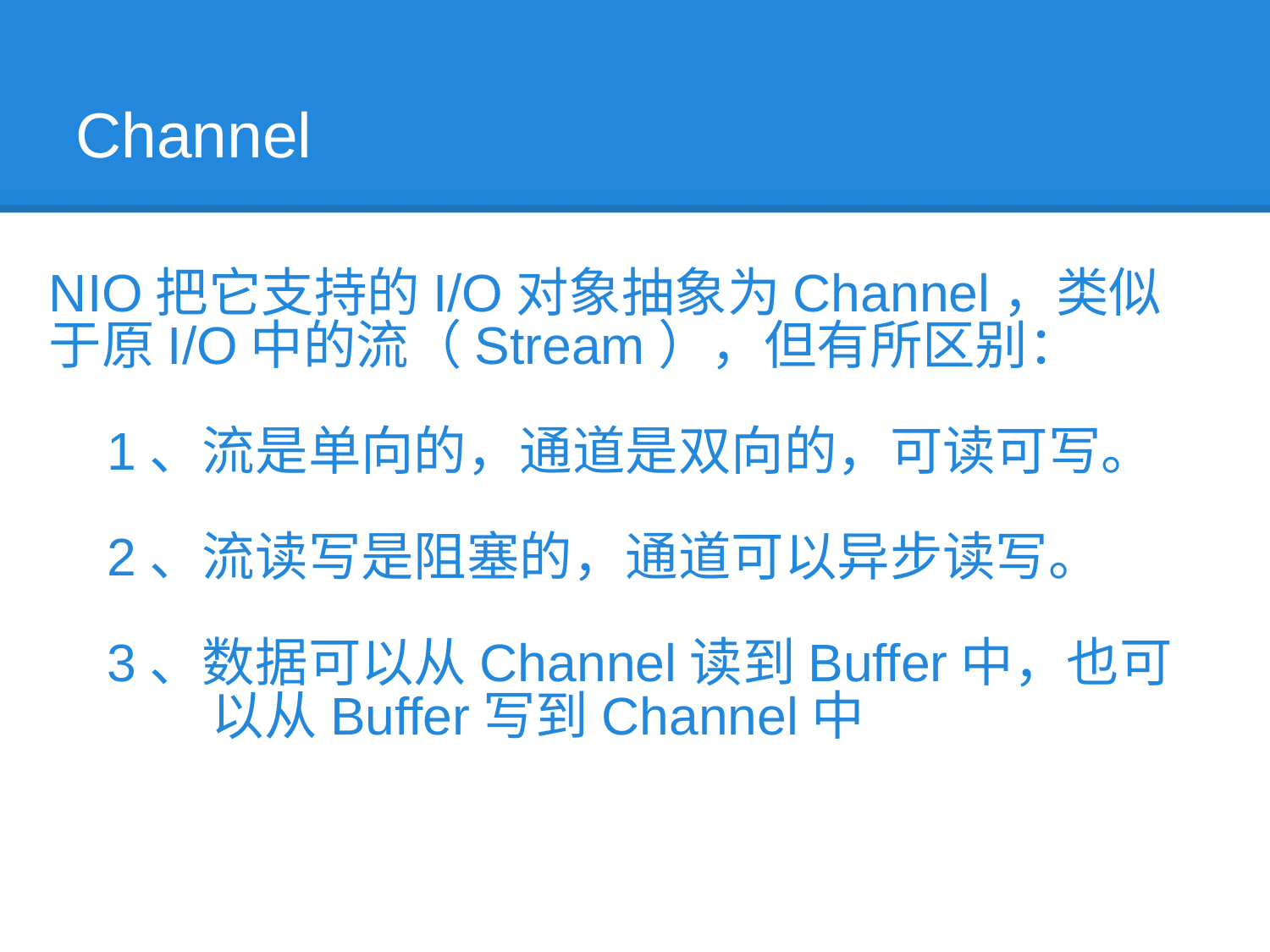

Channel
NIO把它支持的I/O对象抽象为Channel，类似于原I/O中的流（Stream），但有所区别：

    1、流是单向的，通道是双向的，可读可写。

    2、流读写是阻塞的，通道可以异步读写。

    3、数据可以从Channel读到Buffer中，也可	   以从Buffer写到Channel中